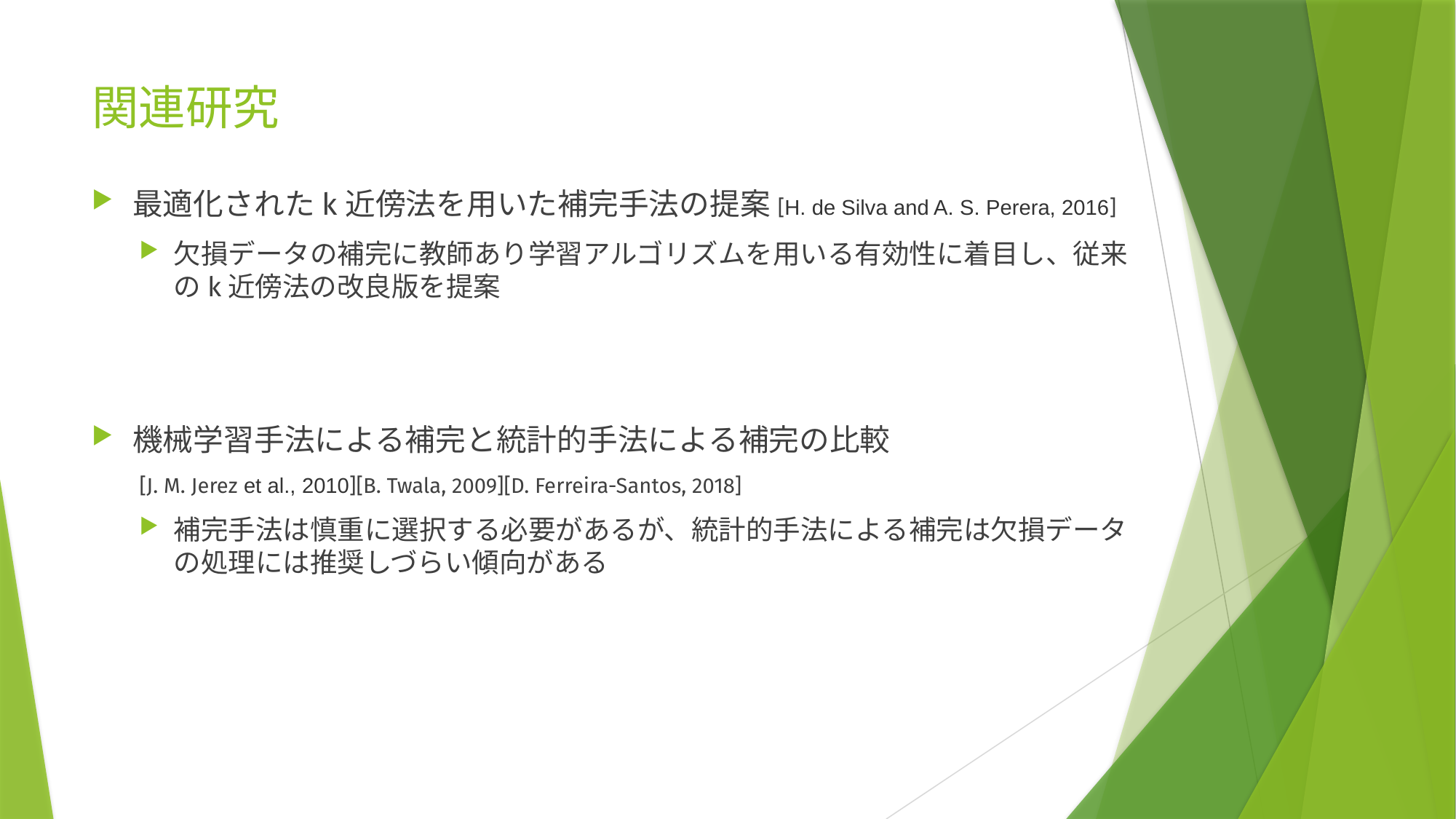

# 関連研究
最適化されたk近傍法を用いた補完手法の提案[H. de Silva and A. S. Perera, 2016]
欠損データの補完に教師あり学習アルゴリズムを用いる有効性に着目し、従来のk近傍法の改良版を提案

機械学習手法による補完と統計的手法による補完の比較
[J. M. Jerez et al., 2010][B. Twala, 2009][D. Ferreira-Santos, 2018]
補完手法は慎重に選択する必要があるが、統計的手法による補完は欠損データの処理には推奨しづらい傾向がある